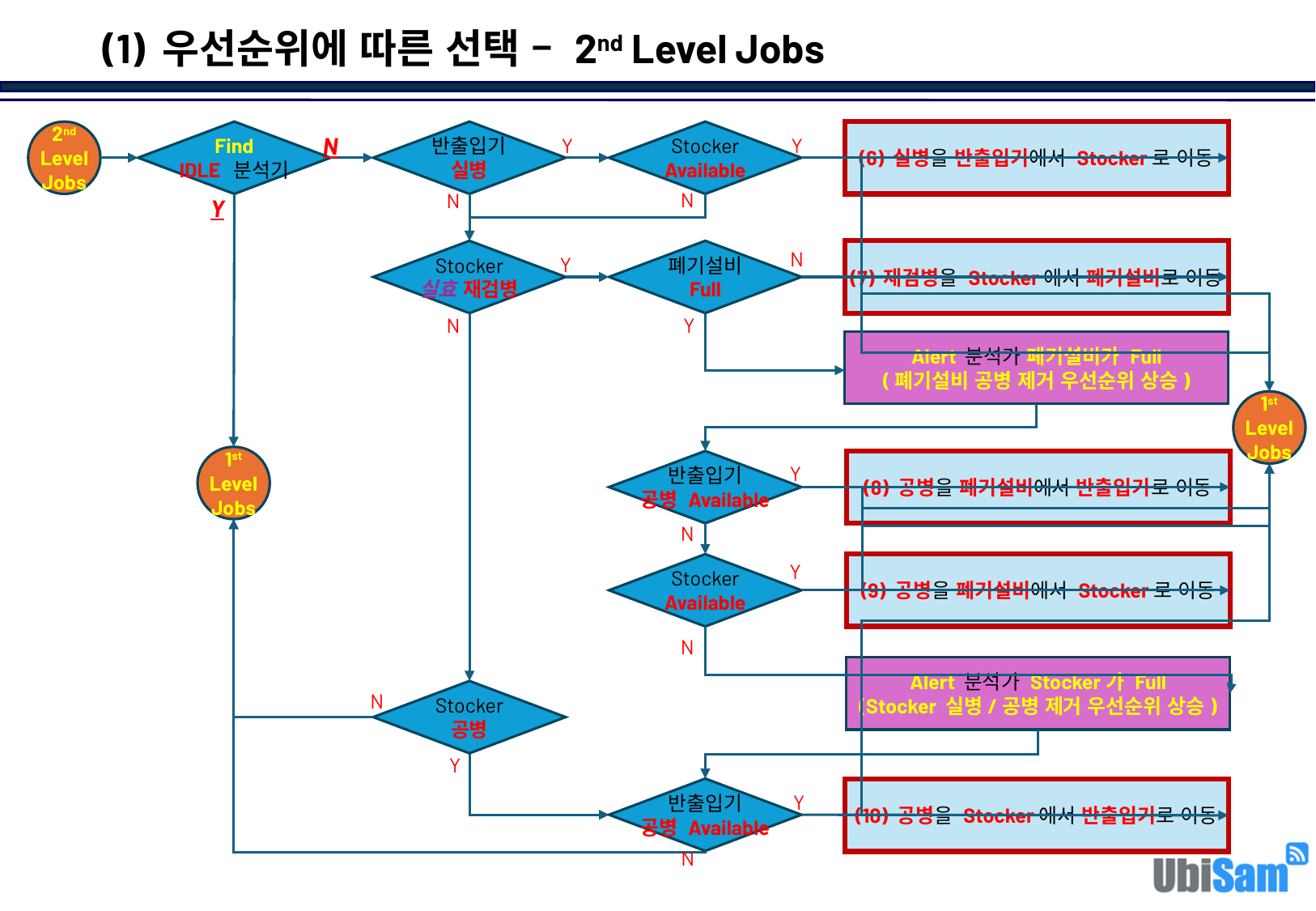

# (1) 우선순위에 따른 선택 – 2nd Level Jobs
2nd
Level
Jobs
Find
IDLE  분석기
반출입기
실병
Stocker
Available
(6) 실병을 반출입기에서 Stocker로 이동
N
Y
Y
N
N
Y
(7) 재검병을 Stocker에서 폐기설비로 이동
Stocker
실효 재검병
폐기설비
Full
N
Y
N
Y
Alert 분석가 폐기설비가 Full
(폐기설비 공병 제거 우선순위 상승)
1st
Level
Jobs
1st
Level
Jobs
반출입기
공병 Available
(8) 공병을 폐기설비에서 반출입기로 이동
Y
N
Y
Stocker
Available
(9) 공병을 폐기설비에서 Stocker로 이동
N
Alert 분석가 Stocker가 Full
(Stocker 실병/공병 제거 우선순위 상승)
Stocker
공병
N
Y
반출입기
공병 Available
(10) 공병을 Stocker에서 반출입기로 이동
Y
N